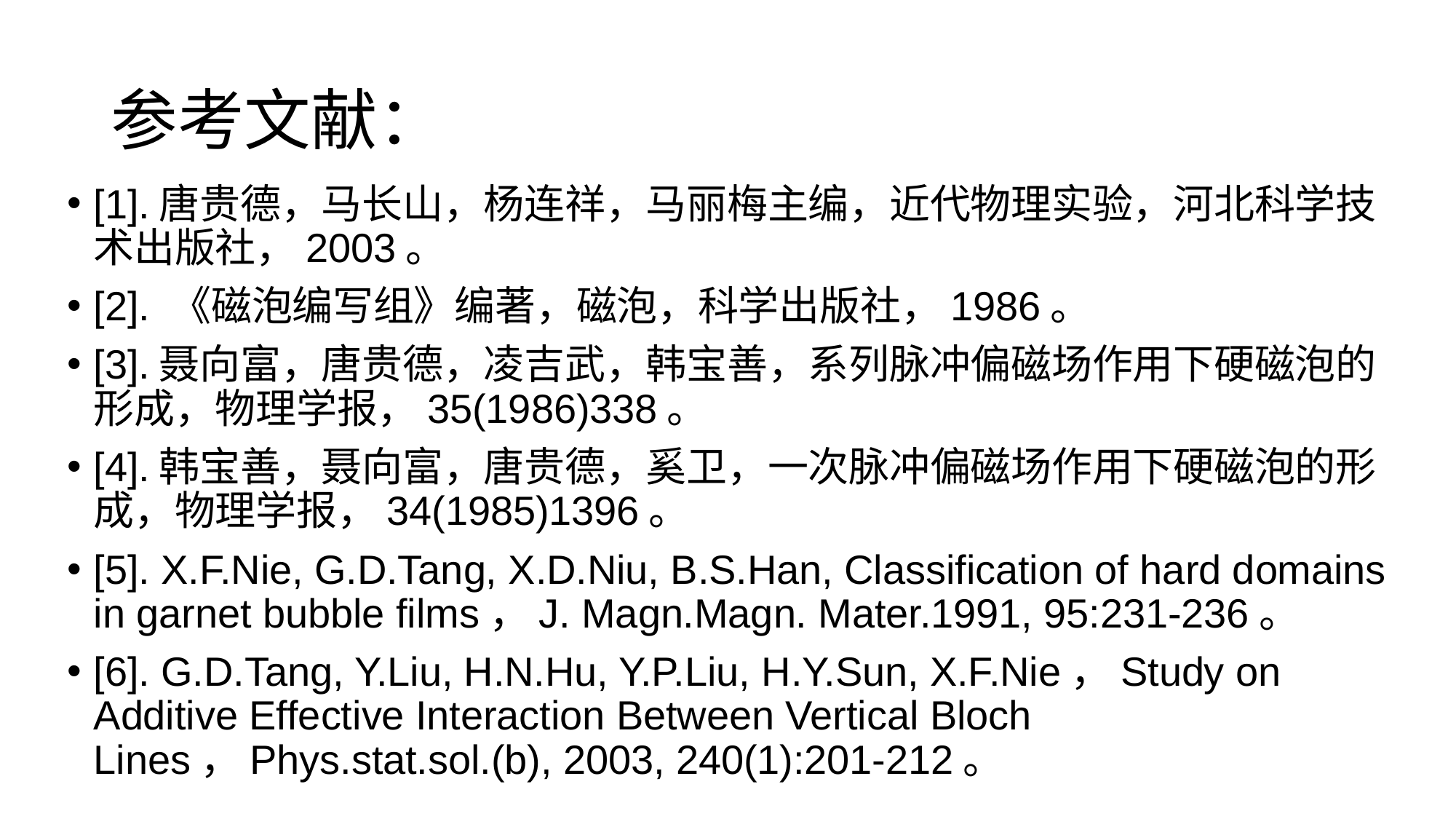

# 参考文献：
[1].唐贵德，马长山，杨连祥，马丽梅主编，近代物理实验，河北科学技术出版社，2003。
[2]. 《磁泡编写组》编著，磁泡，科学出版社，1986。
[3].聂向富，唐贵德，凌吉武，韩宝善，系列脉冲偏磁场作用下硬磁泡的形成，物理学报，35(1986)338。
[4].韩宝善，聂向富，唐贵德，奚卫，一次脉冲偏磁场作用下硬磁泡的形成，物理学报，34(1985)1396。
[5]. X.F.Nie, G.D.Tang, X.D.Niu, B.S.Han, Classification of hard domains in garnet bubble films，J. Magn.Magn. Mater.1991, 95:231-236。
[6]. G.D.Tang, Y.Liu, H.N.Hu, Y.P.Liu, H.Y.Sun, X.F.Nie，Study on Additive Effective Interaction Between Vertical Bloch Lines，Phys.stat.sol.(b), 2003, 240(1):201-212。